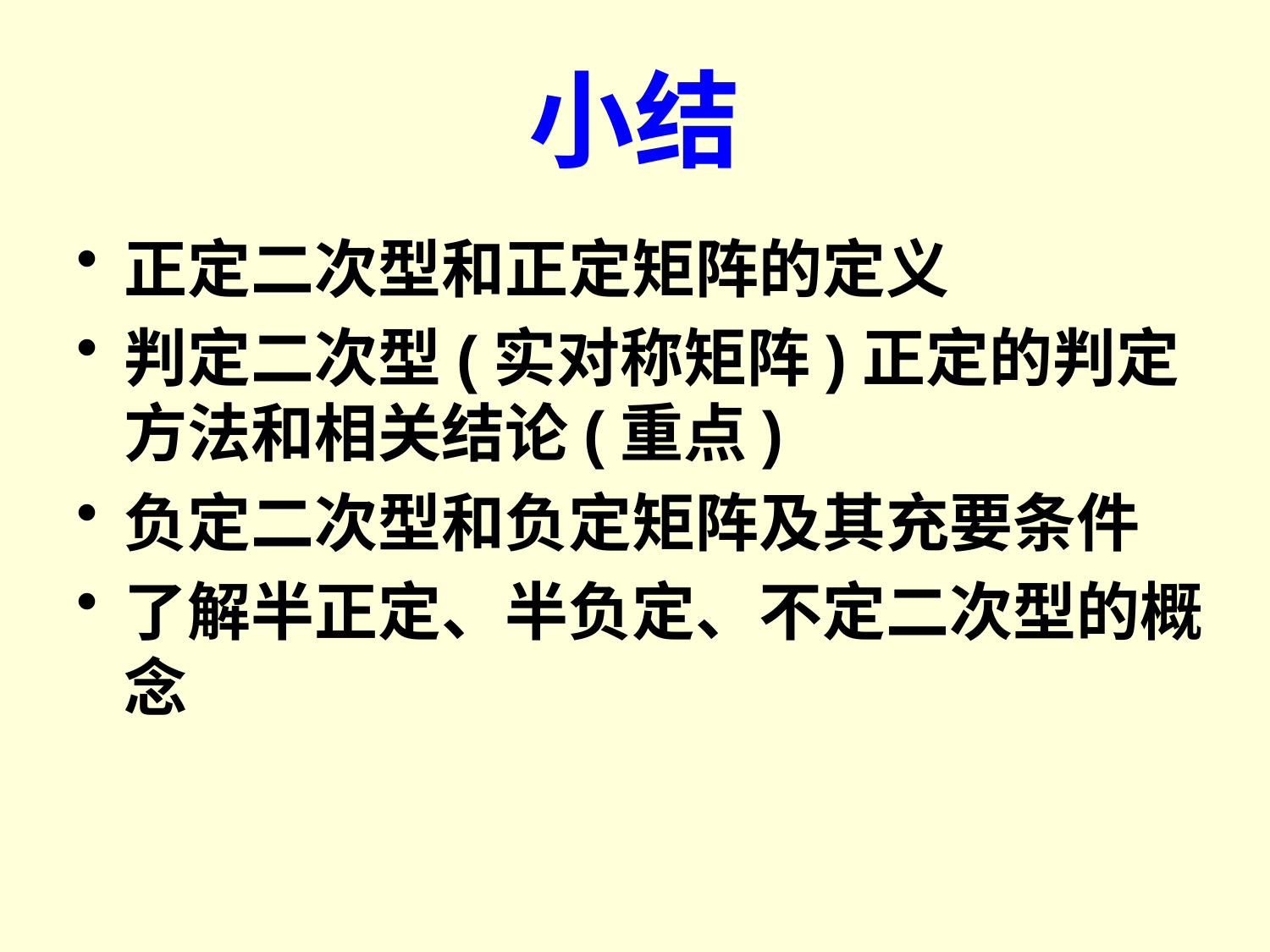

# 小结
正定二次型和正定矩阵的定义
判定二次型(实对称矩阵)正定的判定方法和相关结论(重点)
负定二次型和负定矩阵及其充要条件
了解半正定、半负定、不定二次型的概念